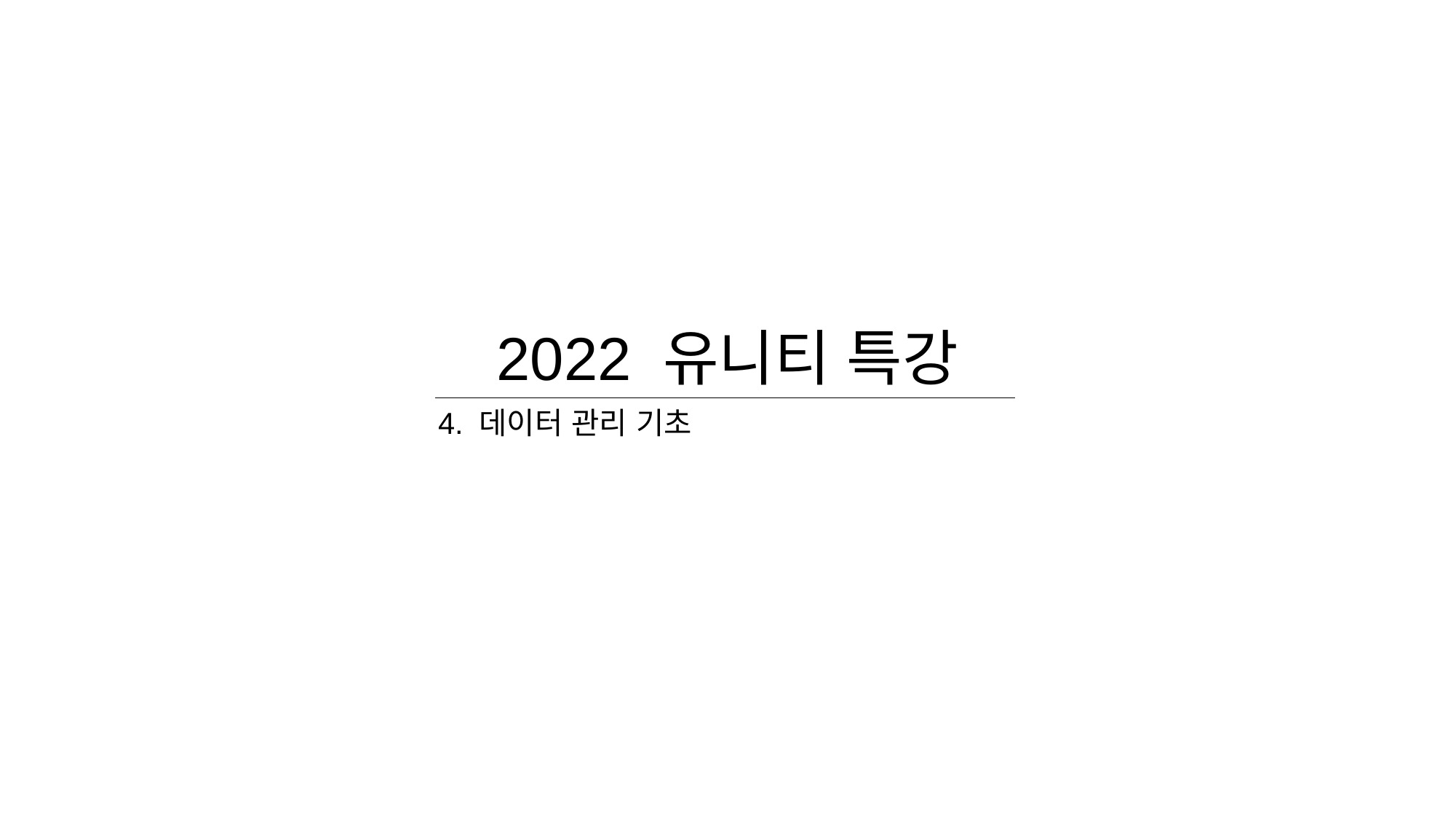

2022 유니티 특강
4. 데이터 관리 기초